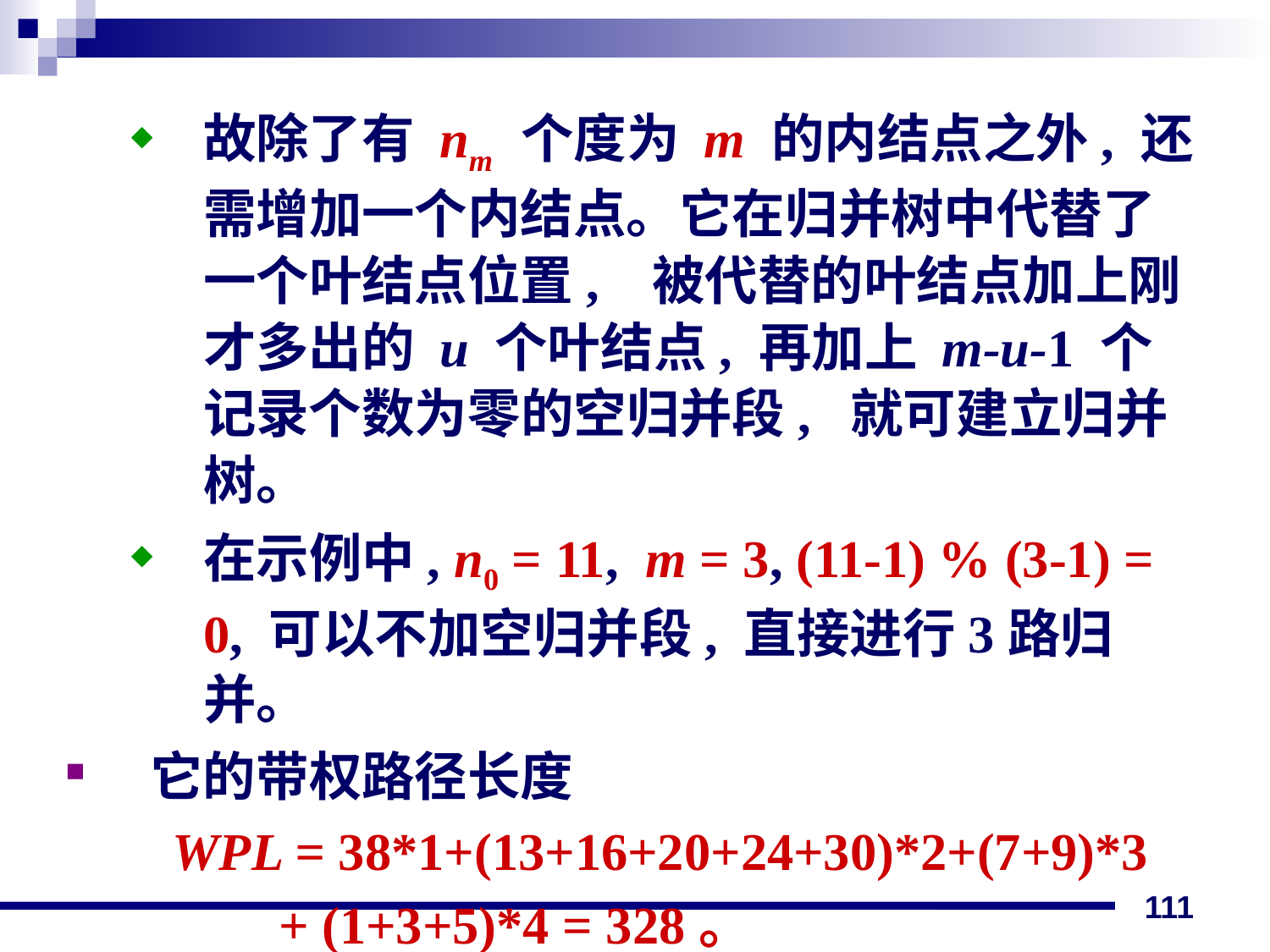

故除了有 nm  个度为 m 的内结点之外, 还需增加一个内结点。它在归并树中代替了 一个叶结点位置,   被代替的叶结点加上刚才多出的 u 个叶结点, 再加上 m-u-1 个记录个数为零的空归并段,  就可建立归并树。
在示例中, n0 = 11,  m = 3, (11-1) % (3-1) = 0, 可以不加空归并段, 直接进行3路归并。
它的带权路径长度
        WPL = 38*1+(13+16+20+24+30)*2+(7+9)*3
                + (1+3+5)*4 = 328。
111